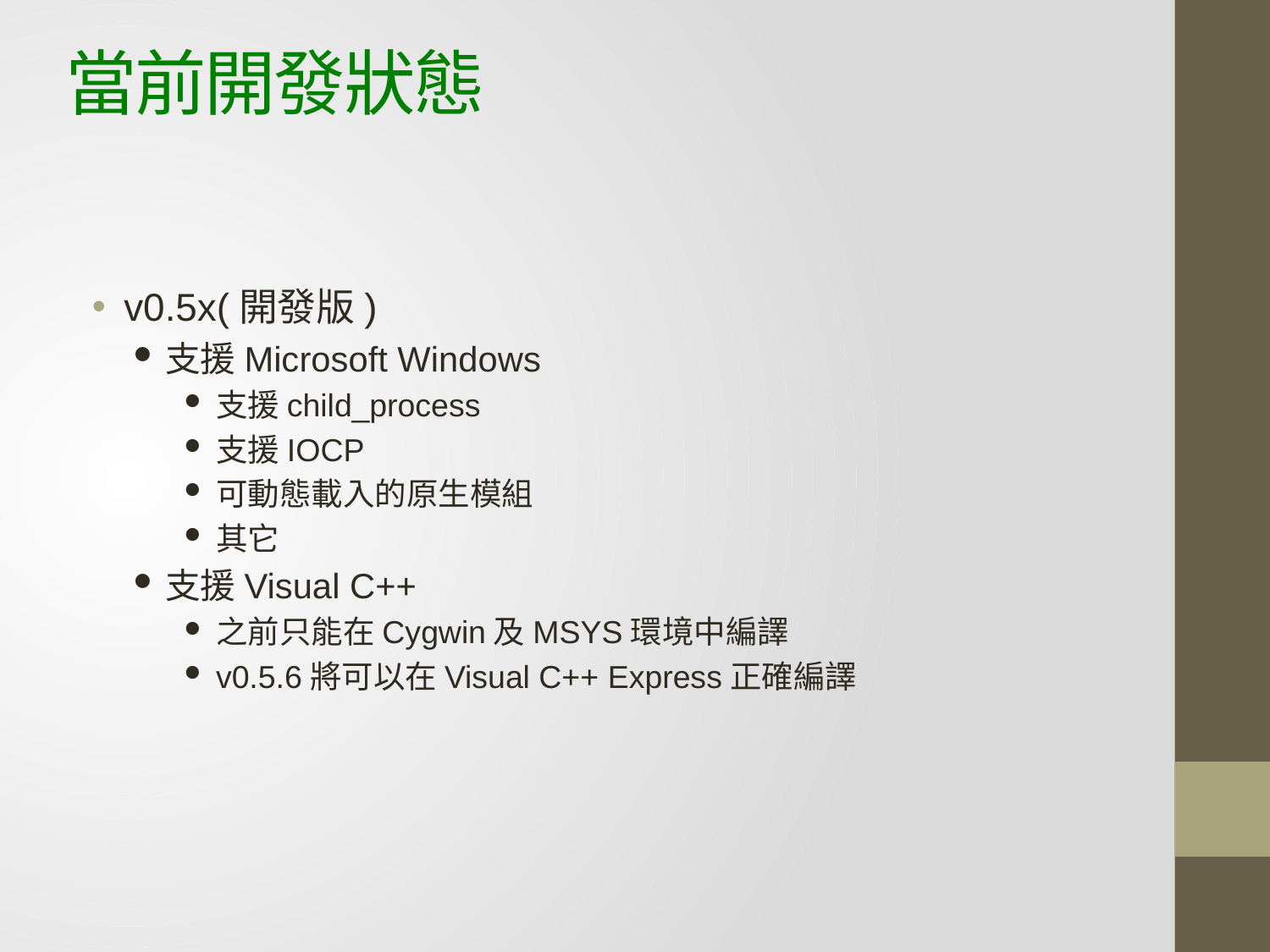

# 當前開發狀態

v0.5x(開發版)
支援Microsoft Windows
支援child_process
支援IOCP
可動態載入的原生模組
其它
支援Visual C++
之前只能在Cygwin及MSYS環境中編譯
v0.5.6將可以在Visual C++ Express正確編譯